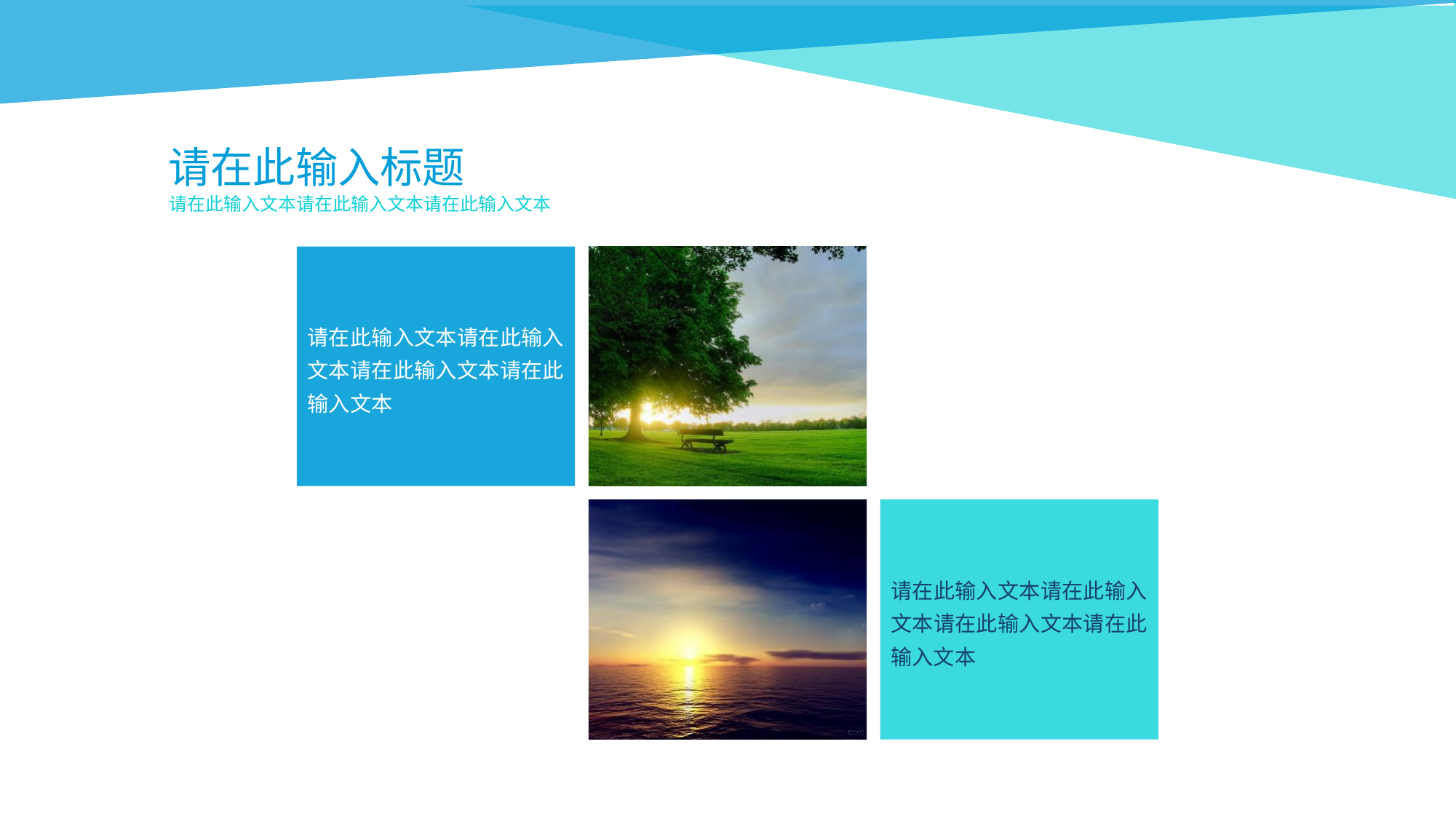

请在此输入标题
请在此输入文本请在此输入文本请在此输入文本
请在此输入文本请在此输入文本请在此输入文本请在此输入文本

请在此输入文本请在此输入文本请在此输入文本请在此输入文本